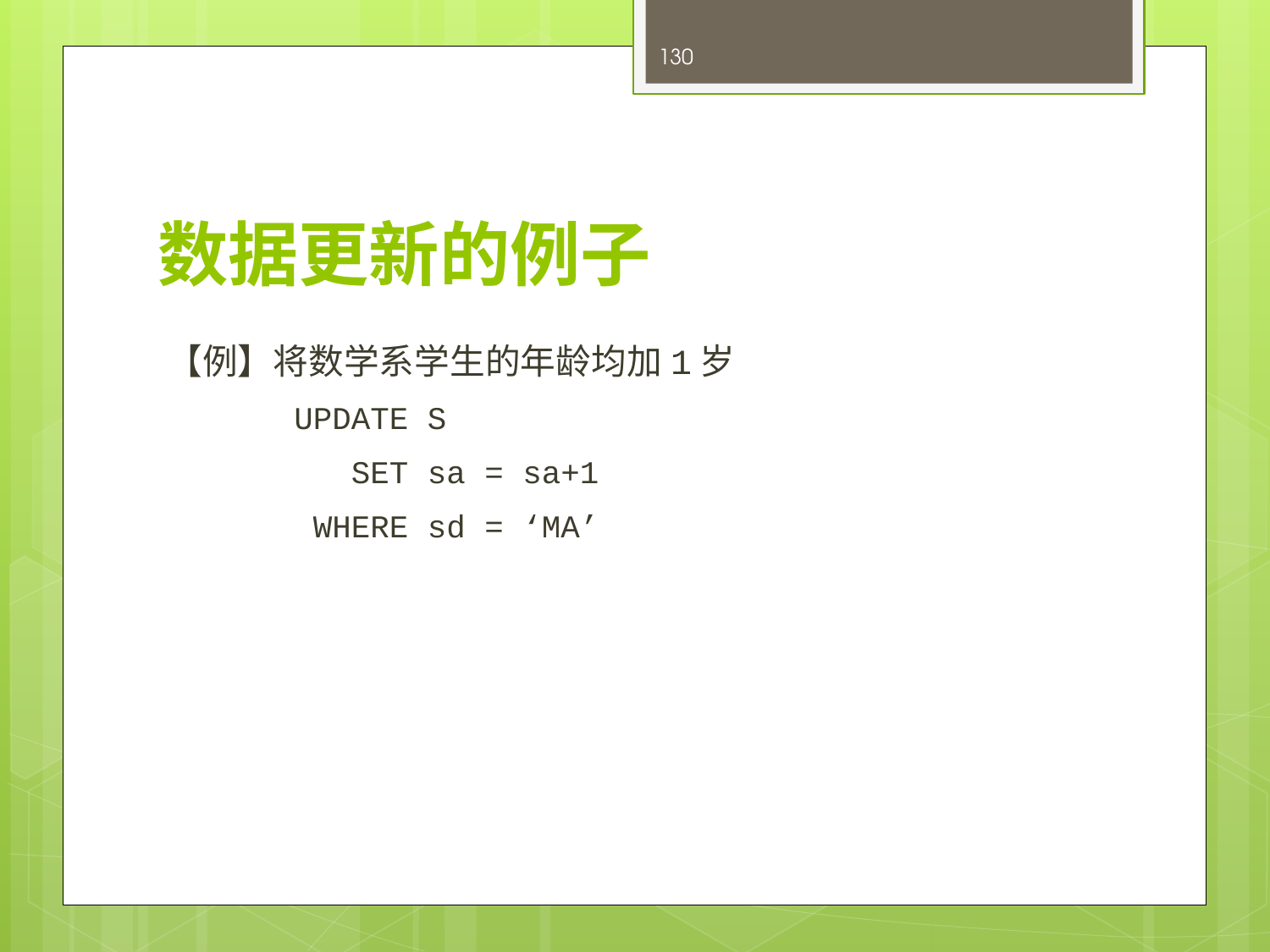

130
# 数据更新的例子
【例】将数学系学生的年龄均加1岁
	UPDATE S
	   SET sa = sa+1
	 WHERE sd = ‘MA’